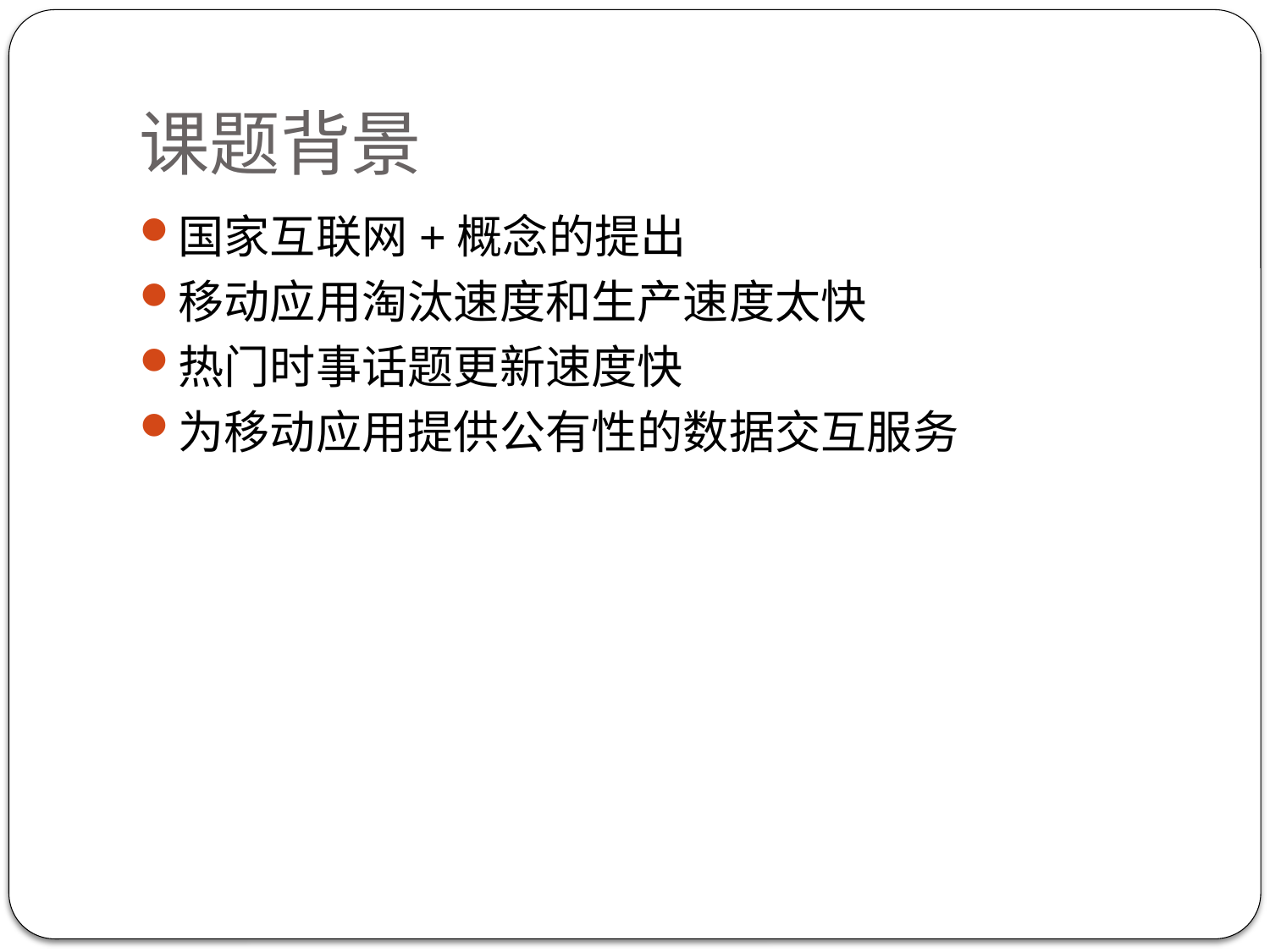

# 课题背景
国家互联网+概念的提出
移动应用淘汰速度和生产速度太快
热门时事话题更新速度快
为移动应用提供公有性的数据交互服务